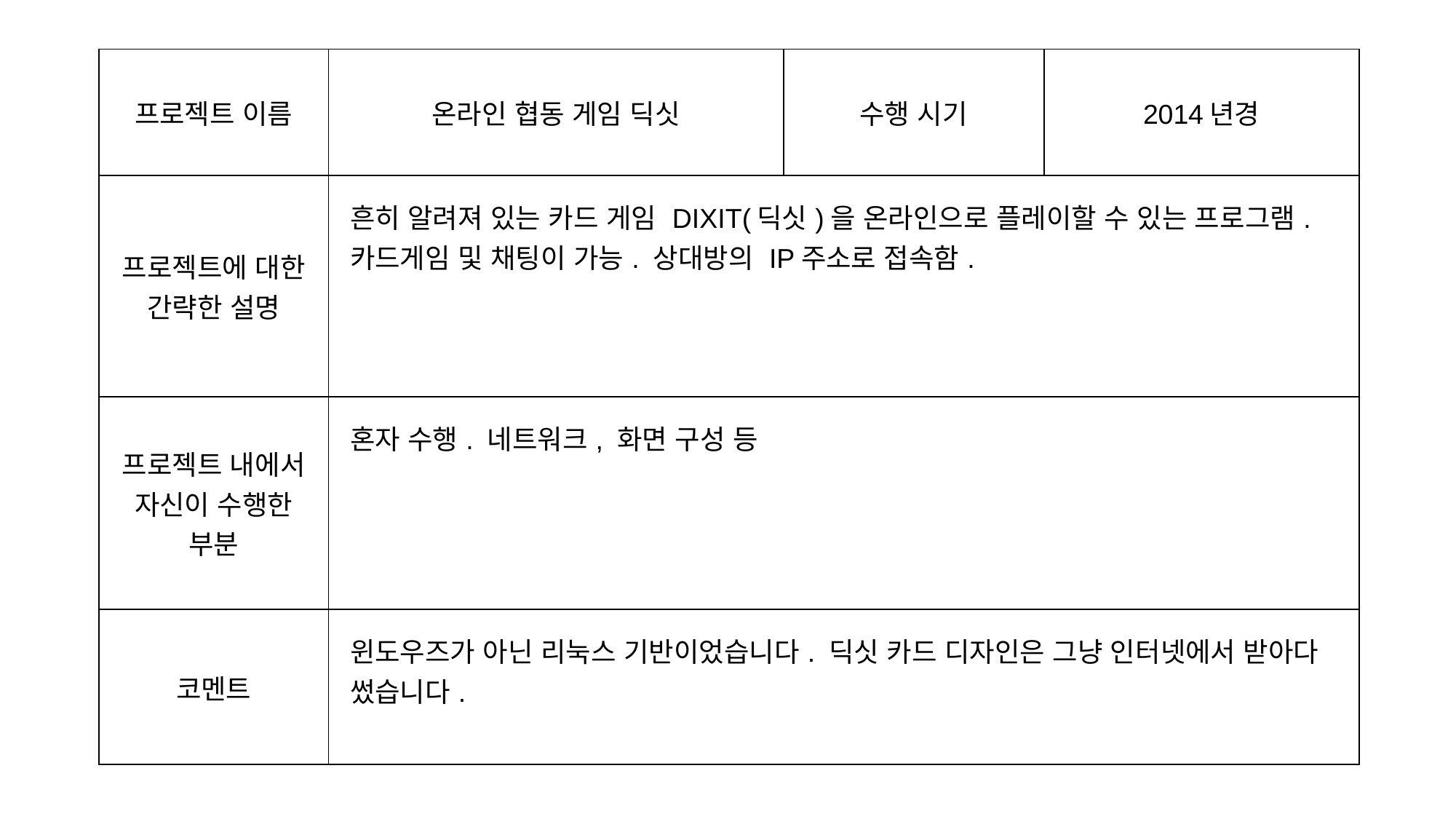

| 프로젝트 이름 | 온라인 협동 게임 딕싯 | 수행 시기 | 2014년경 |
| --- | --- | --- | --- |
| 프로젝트에 대한 간략한 설명 | 흔히 알려져 있는 카드 게임 DIXIT(딕싯)을 온라인으로 플레이할 수 있는 프로그램. 카드게임 및 채팅이 가능. 상대방의 IP주소로 접속함. |  |  |
| 프로젝트 내에서 자신이 수행한 부분 | 혼자 수행. 네트워크, 화면 구성 등 |  |  |
| 코멘트 | 윈도우즈가 아닌 리눅스 기반이었습니다. 딕싯 카드 디자인은 그냥 인터넷에서 받아다 썼습니다. |  |  |